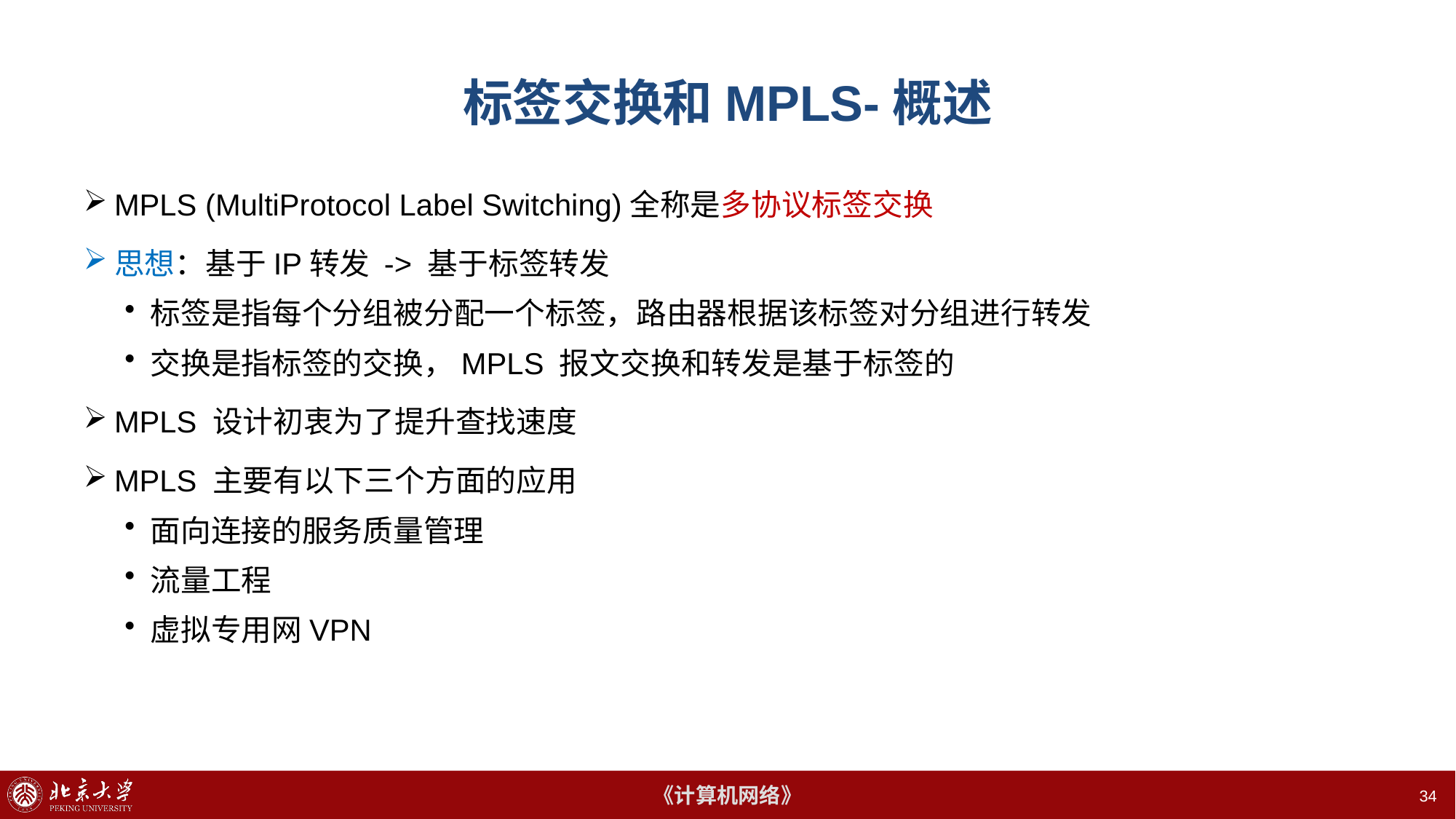

# 标签交换和MPLS-概述
MPLS (MultiProtocol Label Switching)全称是多协议标签交换
思想：基于IP转发 -> 基于标签转发
标签是指每个分组被分配一个标签，路由器根据该标签对分组进行转发
交换是指标签的交换，MPLS 报文交换和转发是基于标签的
MPLS 设计初衷为了提升查找速度
MPLS 主要有以下三个方面的应用
面向连接的服务质量管理
流量工程
虚拟专用网VPN
34